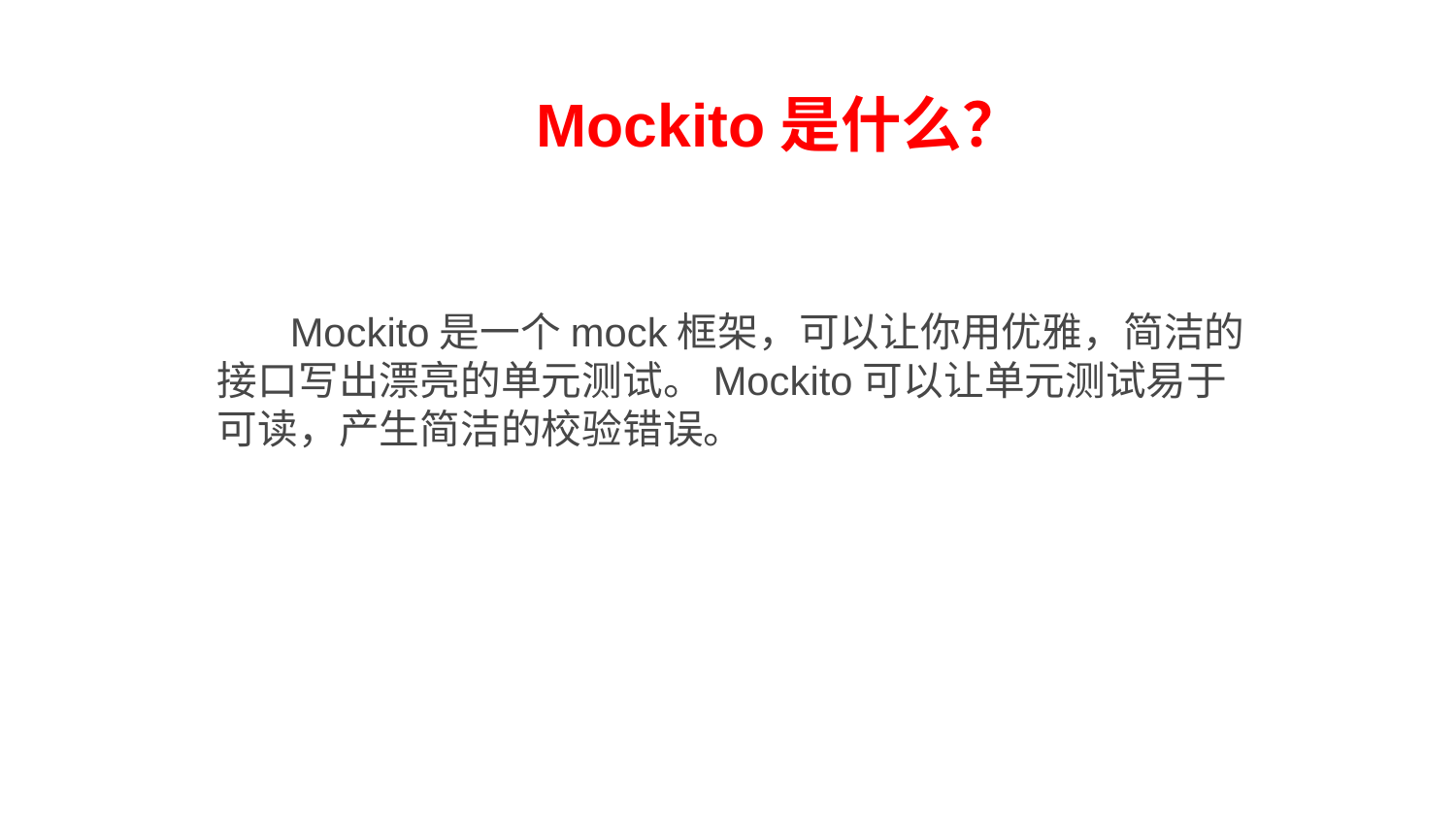

Mockito是什么？
Mockito是一个mock框架，可以让你用优雅，简洁的接口写出漂亮的单元测试。Mockito可以让单元测试易于可读，产生简洁的校验错误。